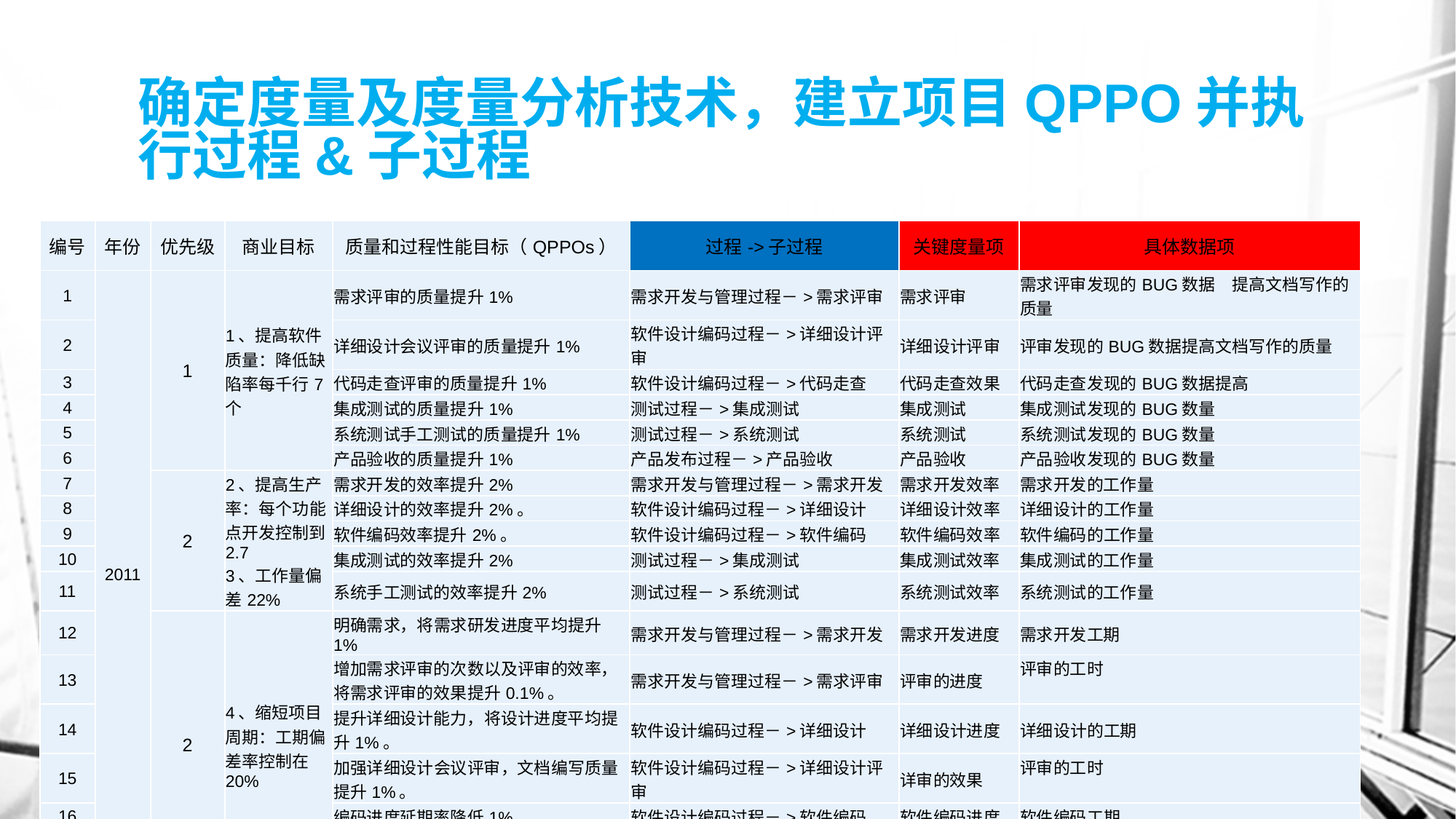

# 确定度量及度量分析技术，建立项目QPPO并执行过程&子过程
| 编号 | 年份 | 优先级 | 商业目标 | 质量和过程性能目标（QPPOs） | 过程->子过程 | 关键度量项 | 具体数据项 |
| --- | --- | --- | --- | --- | --- | --- | --- |
| 1 | 2011 | 1 | 1、提高软件质量：降低缺陷率每千行7个 | 需求评审的质量提升1% | 需求开发与管理过程－>需求评审 | 需求评审 | 需求评审发现的BUG数据　提高文档写作的质量 |
| 2 |  |  |  | 详细设计会议评审的质量提升1% | 软件设计编码过程－>详细设计评审 | 详细设计评审 | 评审发现的BUG数据提高文档写作的质量 |
| 3 |  |  |  | 代码走查评审的质量提升1% | 软件设计编码过程－>代码走查 | 代码走查效果 | 代码走查发现的BUG数据提高 |
| 4 |  |  |  | 集成测试的质量提升1% | 测试过程－>集成测试 | 集成测试 | 集成测试发现的BUG数量 |
| 5 |  |  |  | 系统测试手工测试的质量提升1% | 测试过程－>系统测试 | 系统测试 | 系统测试发现的BUG数量 |
| 6 |  |  |  | 产品验收的质量提升1% | 产品发布过程－>产品验收 | 产品验收 | 产品验收发现的BUG数量 |
| 7 |  | 2 | 2、提高生产率：每个功能点开发控制到2.7 3、工作量偏差22% | 需求开发的效率提升2% | 需求开发与管理过程－>需求开发 | 需求开发效率 | 需求开发的工作量 |
| 8 |  |  |  | 详细设计的效率提升2%。 | 软件设计编码过程－>详细设计 | 详细设计效率 | 详细设计的工作量 |
| 9 |  |  |  | 软件编码效率提升2%。 | 软件设计编码过程－>软件编码 | 软件编码效率 | 软件编码的工作量 |
| 10 |  |  |  | 集成测试的效率提升2% | 测试过程－>集成测试 | 集成测试效率 | 集成测试的工作量 |
| 11 |  |  |  | 系统手工测试的效率提升2% | 测试过程－>系统测试 | 系统测试效率 | 系统测试的工作量 |
| 12 |  | 2 | 4、缩短项目周期：工期偏差率控制在20% | 明确需求，将需求研发进度平均提升1% | 需求开发与管理过程－>需求开发 | 需求开发进度 | 需求开发工期 |
| 13 |  |  |  | 增加需求评审的次数以及评审的效率，将需求评审的效果提升0.1%。 | 需求开发与管理过程－>需求评审 | 评审的进度 | 评审的工时 |
| 14 |  |  |  | 提升详细设计能力，将设计进度平均提升1%。 | 软件设计编码过程－>详细设计 | 详细设计进度 | 详细设计的工期 |
| 15 |  |  |  | 加强详细设计会议评审，文档编写质量提升1%。 | 软件设计编码过程－>详细设计评审 | 详审的效果 | 评审的工时 |
| 16 |  |  |  | 编码进度延期率降低1%。 | 软件设计编码过程－>软件编码 | 软件编码进度 | 软件编码工期 |
| 17 |  |  |  | 集成测试的进度减少1% | 测试过程－>集成测试 | 集成测试进度 | 集成测试的工期 |
| 18 |  |  |  | 系统手工测试的进度减少1% | 测试过程－>系统测试 | 系统测试进度 | 系统测试的工期 |
16